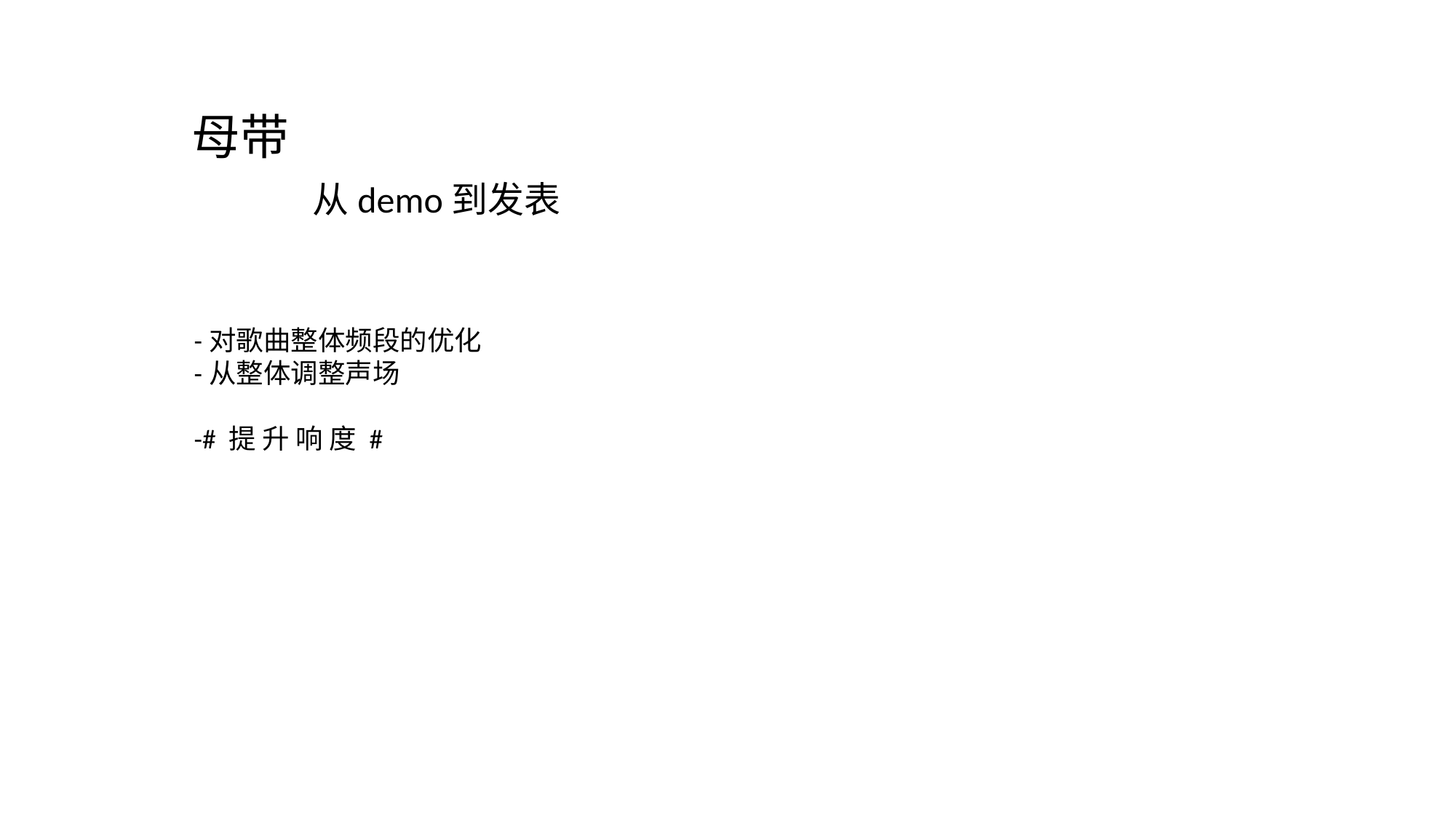

母带
          从demo到发表
-对歌曲整体频段的优化
-从整体调整声场

-# 提 升 响 度 #